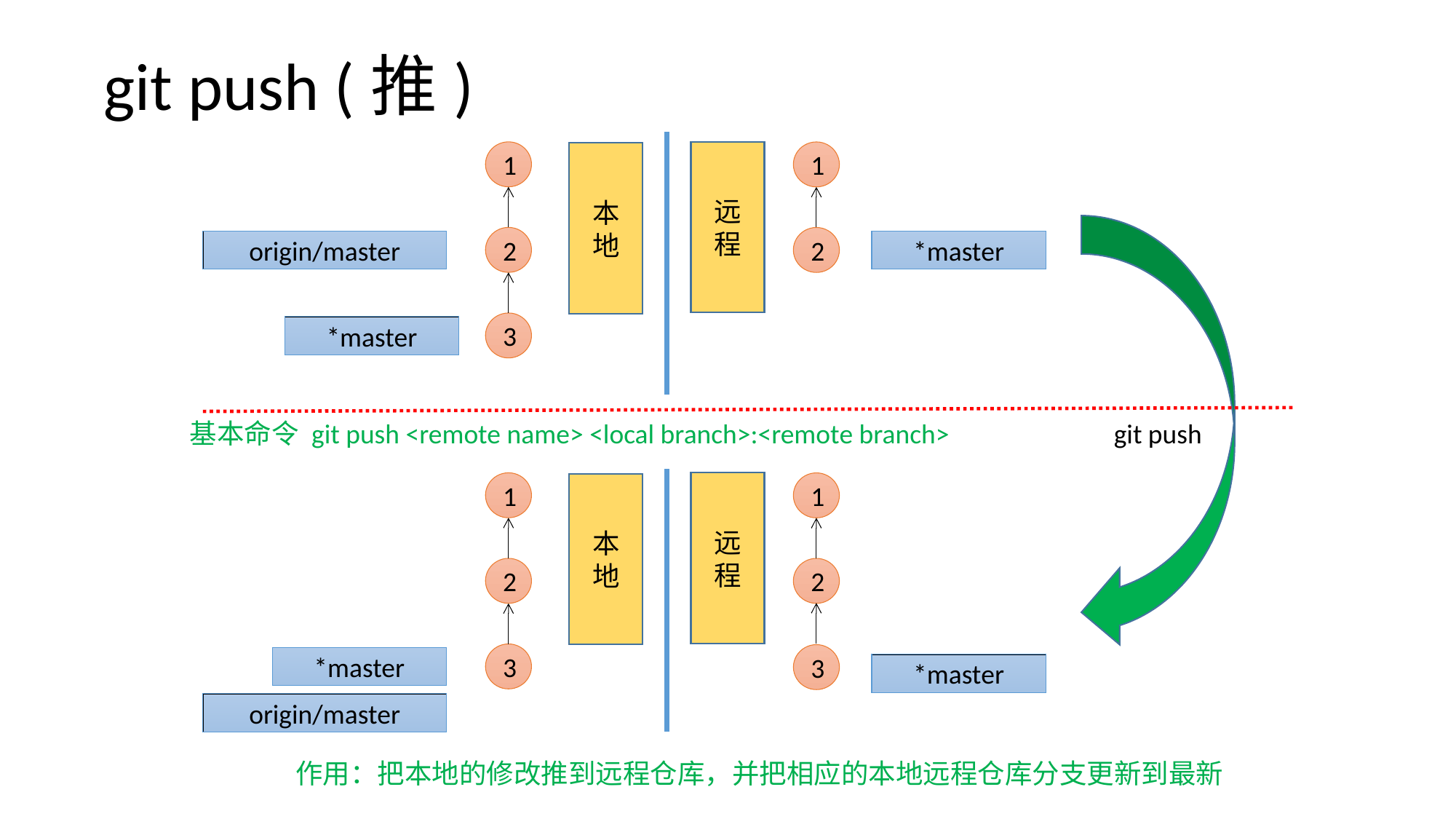

# git push (推)
1
2
origin/master
3
*master
远程
1
2
*master
本地
git push
 基本命令 git push <remote name> <local branch>:<remote branch>
1
2
3
*master
远程
1
2
*master
本地
3
origin/master
作用：把本地的修改推到远程仓库，并把相应的本地远程仓库分支更新到最新